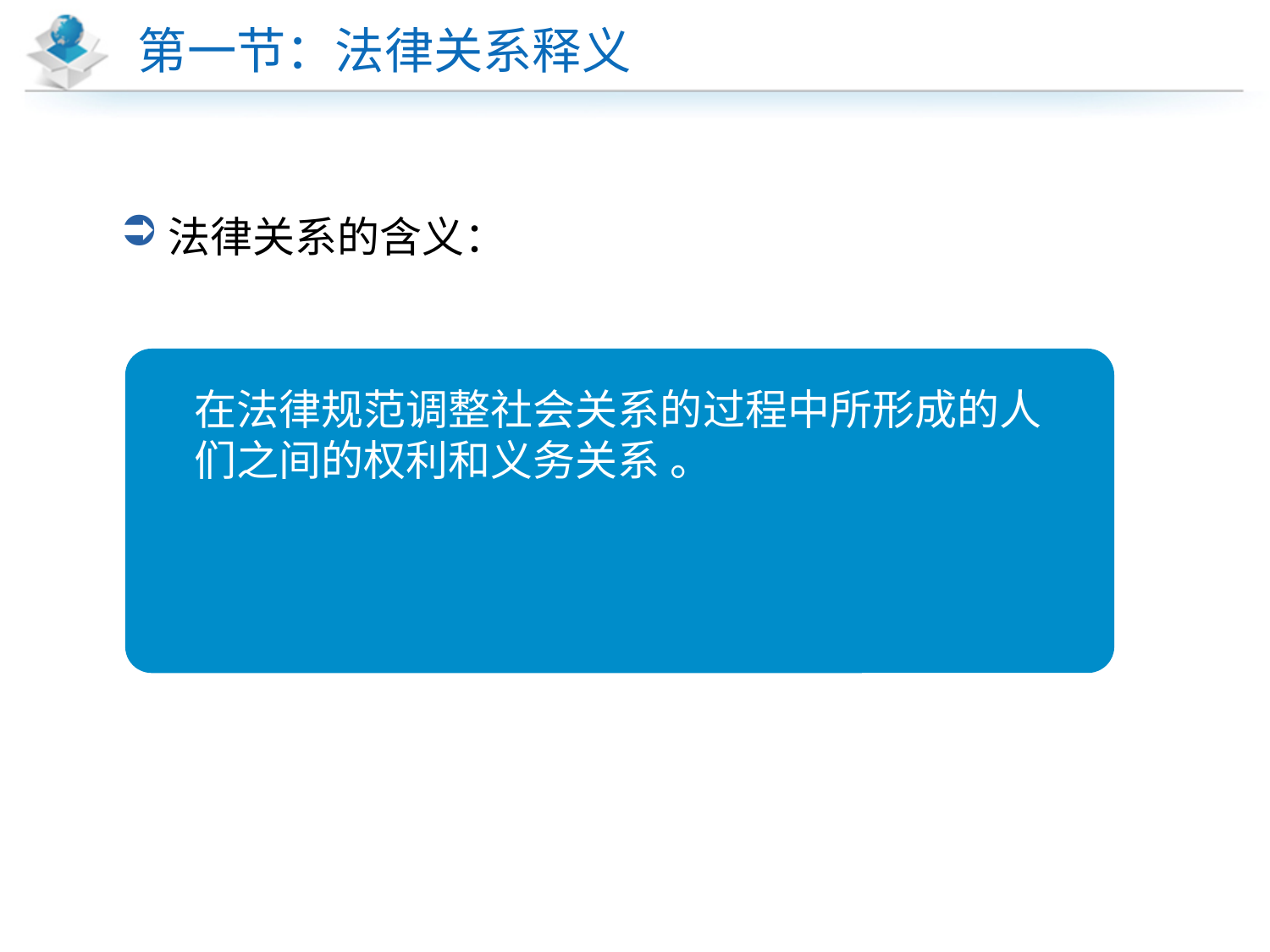

# 第一节：法律关系释义
法律关系的含义：

在法律规范调整社会关系的过程中所形成的人们之间的权利和义务关系 。